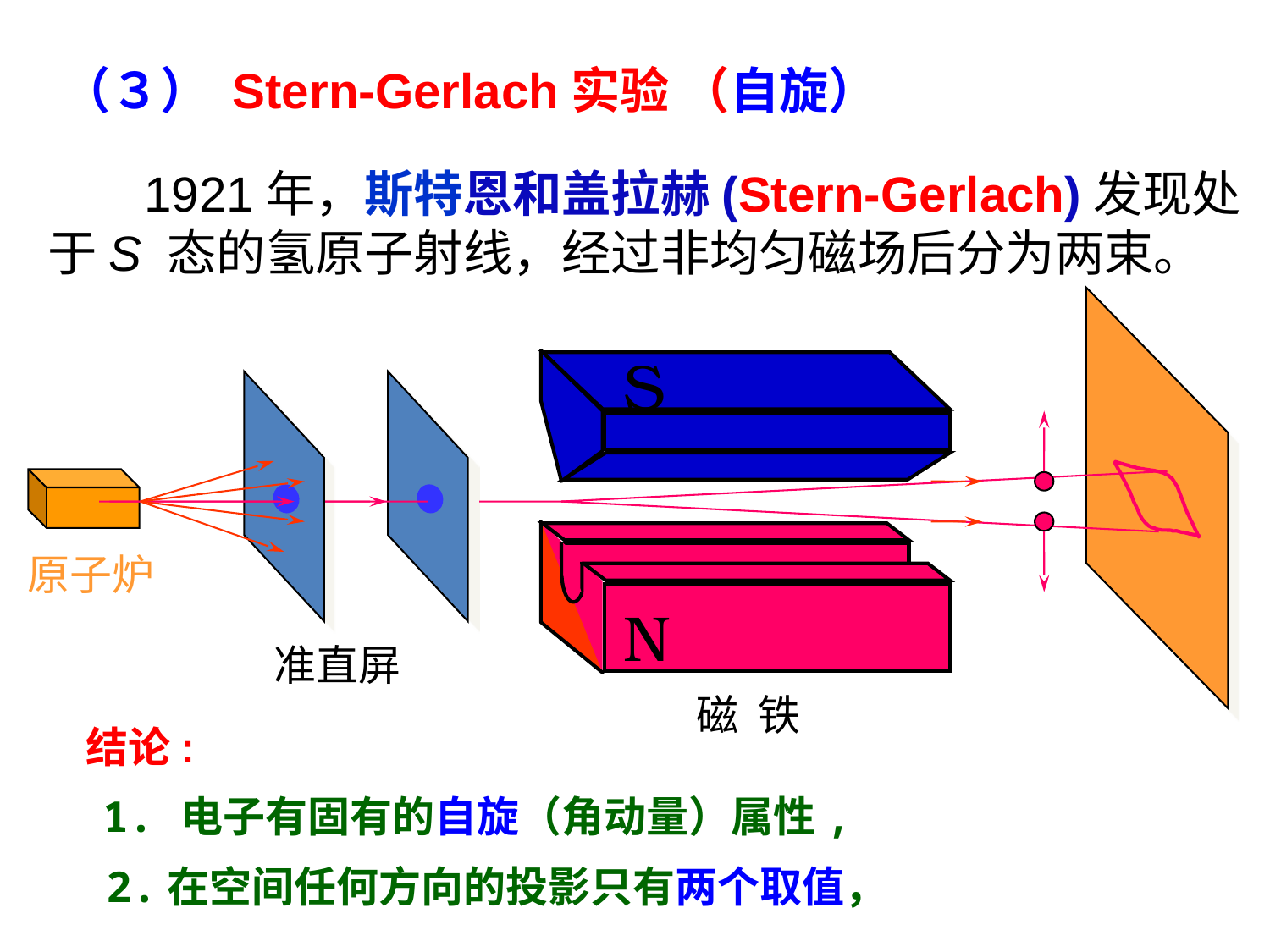

（３） Stern-Gerlach实验 （自旋）
       1921年，斯特恩和盖拉赫(Stern-Gerlach)发现处于S 态的氢原子射线，经过非均匀磁场后分为两束。
S

N
准直屏
磁  铁
原子炉

结论:
 1. 电子有固有的自旋（角动量）属性,
2.在空间任何方向的投影只有两个取值，